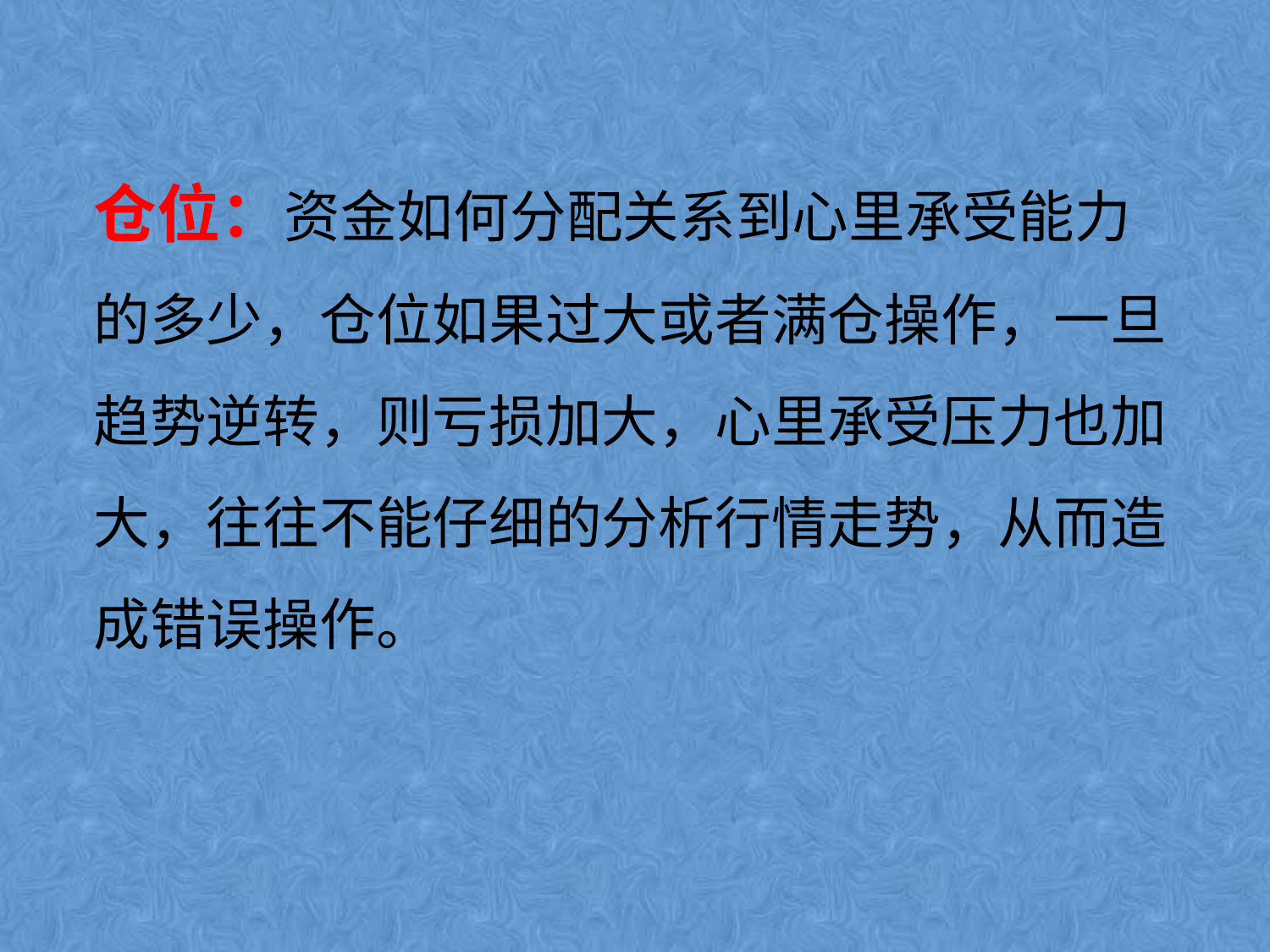

仓位：资金如何分配关系到心里承受能力的多少，仓位如果过大或者满仓操作，一旦趋势逆转，则亏损加大，心里承受压力也加大，往往不能仔细的分析行情走势，从而造成错误操作。